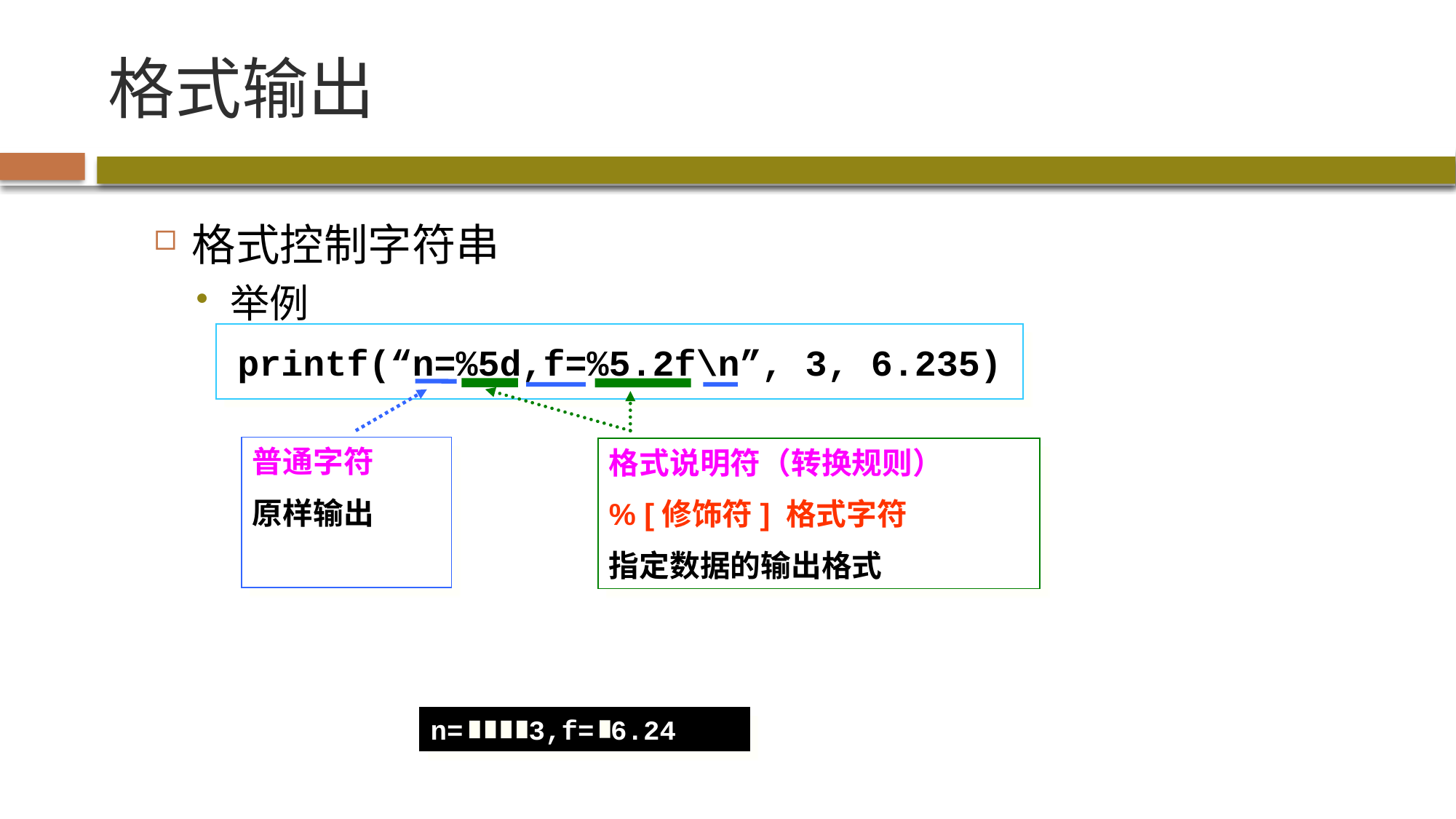

# 格式输出
格式控制字符串
举例
printf(“n=%5d,f=%5.2f\n”, 3, 6.235)

普通字符
原样输出

格式说明符（转换规则）
% [修饰符] 格式字符
指定数据的输出格式
n=    3,f= 6.24